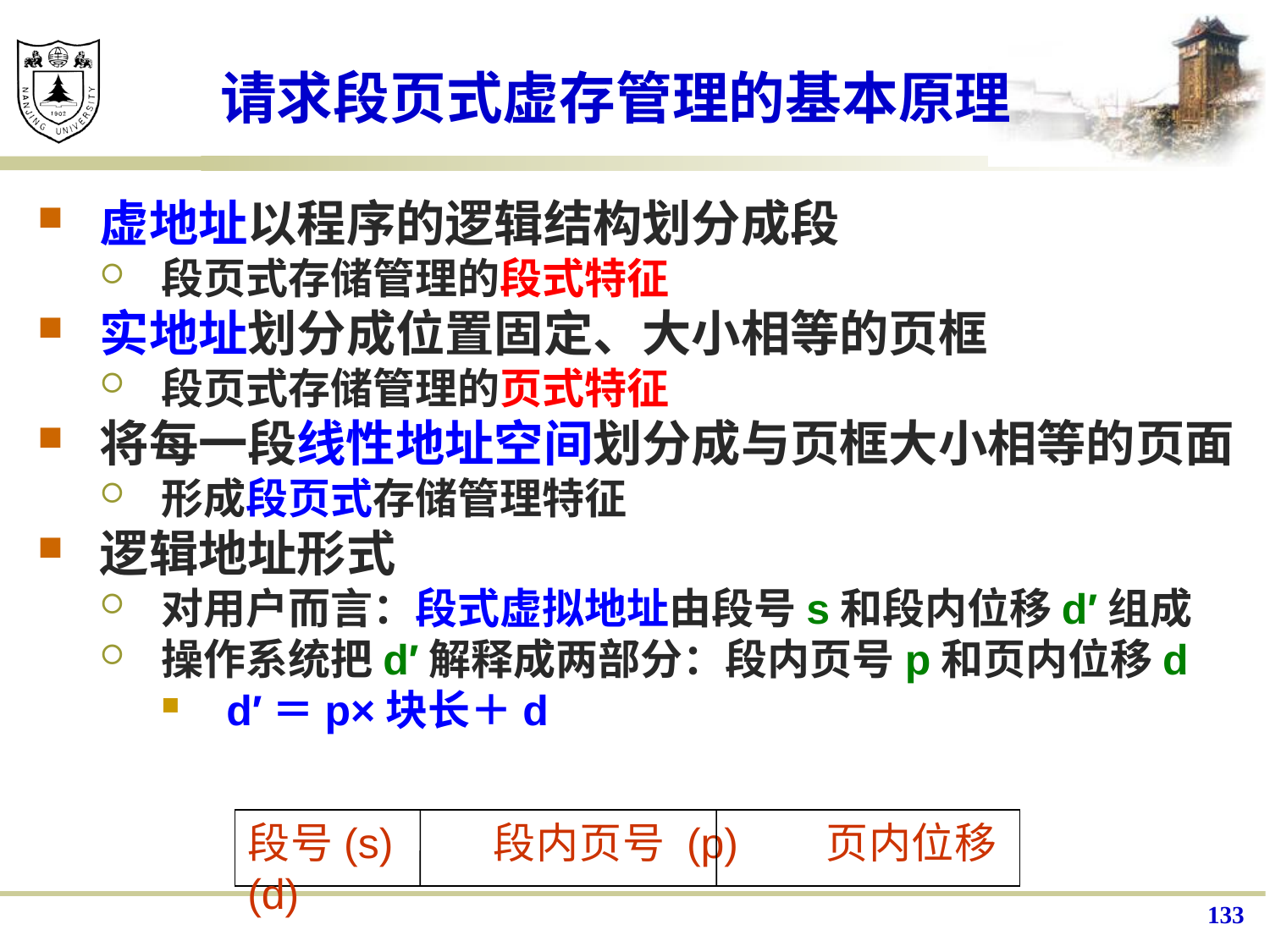

# 请求段页式虚存管理的基本原理
虚地址以程序的逻辑结构划分成段
段页式存储管理的段式特征
实地址划分成位置固定、大小相等的页框
段页式存储管理的页式特征
将每一段线性地址空间划分成与页框大小相等的页面
形成段页式存储管理特征
逻辑地址形式
对用户而言：段式虚拟地址由段号s和段内位移d′组成
操作系统把d′解释成两部分：段内页号p和页内位移d
 d′＝p×块长＋d
段号(s)       段内页号 (p)      页内位移(d)

133